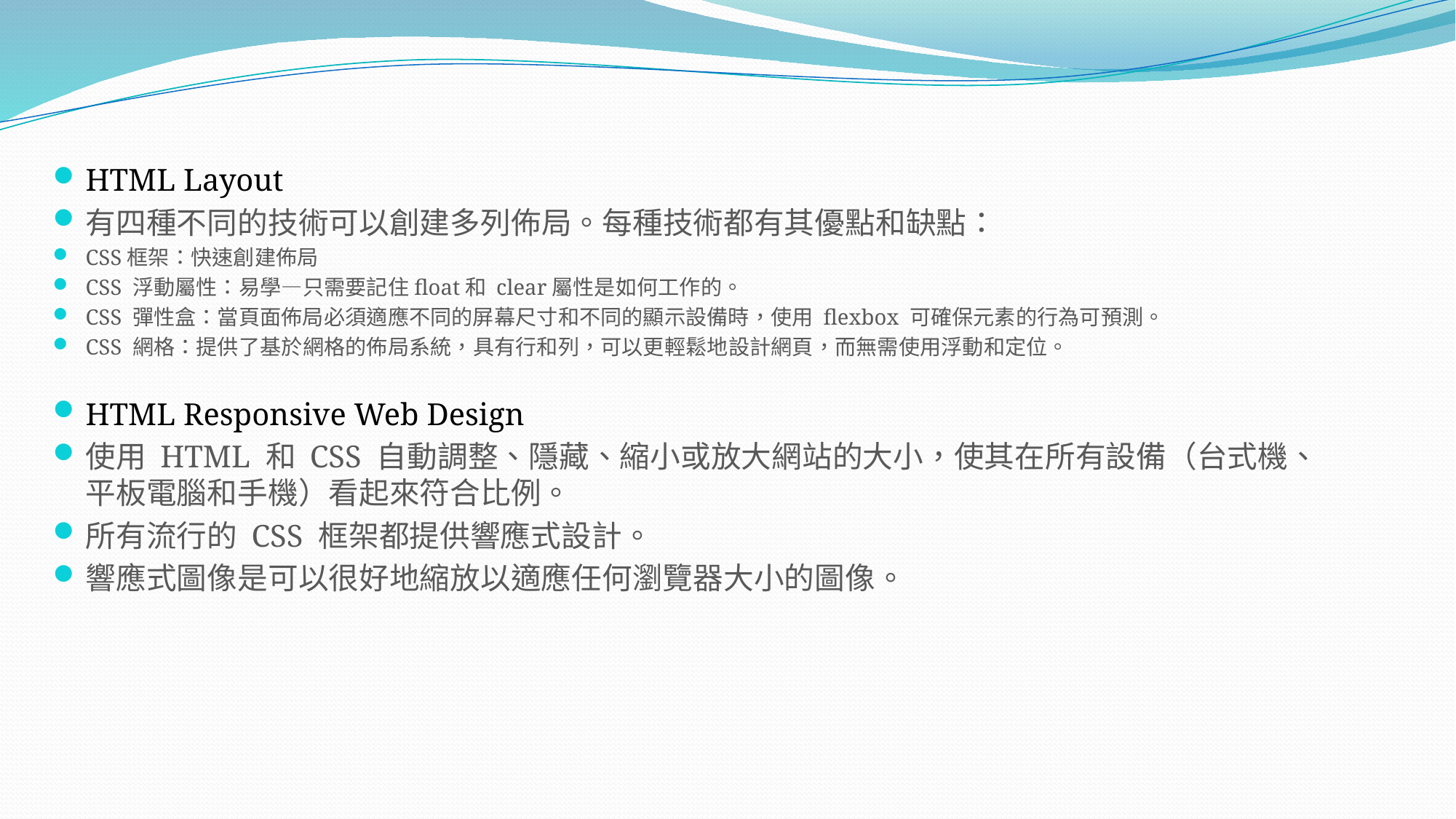

HTML Layout
有四種不同的技術可以創建多列佈局。每種技術都有其優點和缺點：
CSS框架：快速創建佈局
CSS 浮動屬性：易學—只需要記住float和 clear屬性是如何工作的。
CSS 彈性盒：當頁面佈局必須適應不同的屏幕尺寸和不同的顯示設備時，使用 flexbox 可確保元素的行為可預測。
CSS 網格：提供了基於網格的佈局系統，具有行和列，可以更輕鬆地設計網頁，而無需使用浮動和定位。

HTML Responsive Web Design
使用 HTML 和 CSS 自動調整、隱藏、縮小或放大網站的大小，使其在所有設備（台式機、平板電腦和手機）看起來符合比例。
所有流行的 CSS 框架都提供響應式設計。
響應式圖像是可以很好地縮放以適應任何瀏覽器大小的圖像。